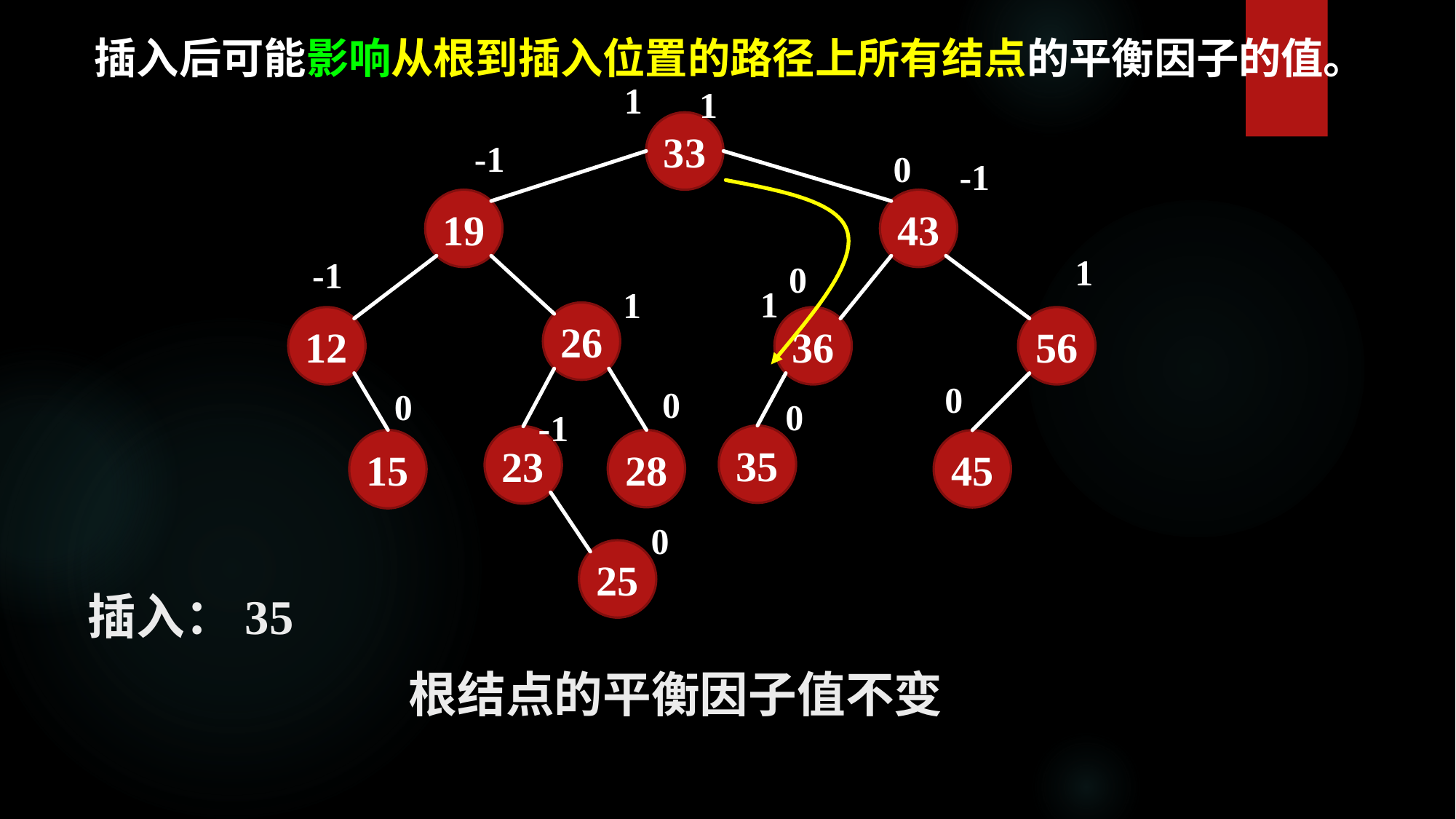

插入后可能影响从根到插入位置的路径上所有结点的平衡因子的值。
1
1
33
-1
0
-1

19
43
1
-1
0
1
1

26
12
36
56
0
35
0
0
0
-1
23
15
28
45
25
0
插入：35
根结点的平衡因子值不变